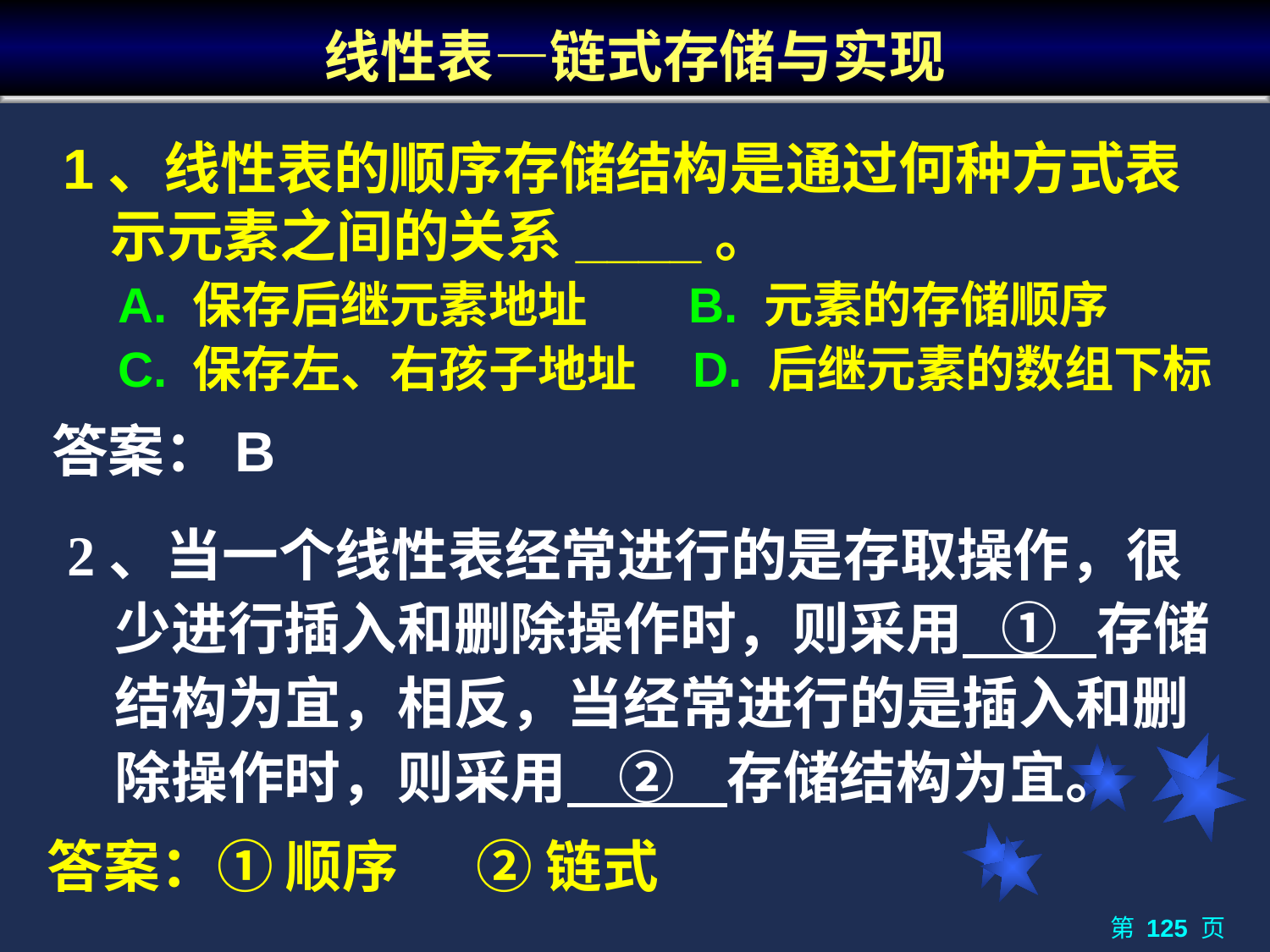

# 线性表—链式存储与实现
1、线性表的顺序存储结构是通过何种方式表示元素之间的关系____。
    A. 保存后继元素地址        B. 元素的存储顺序
    C. 保存左、右孩子地址    D. 后继元素的数组下标
答案：B
2、当一个线性表经常进行的是存取操作，很少进行插入和删除操作时，则采用   ①   存储结构为宜，相反，当经常进行的是插入和删除操作时，则采用    ②    存储结构为宜。
答案：① 顺序      ② 链式
第 125 页